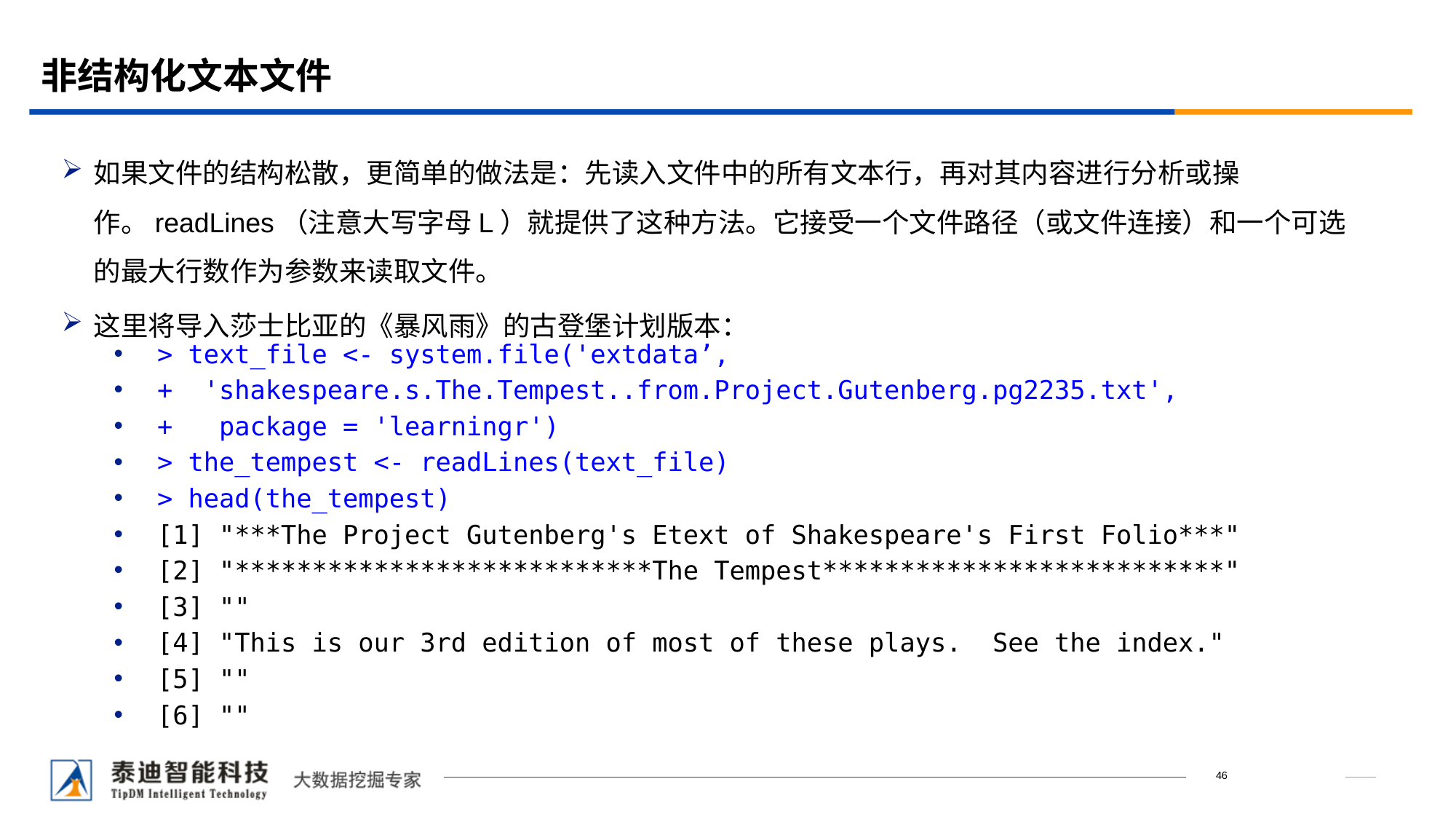

# 非结构化文本文件
如果文件的结构松散，更简单的做法是：先读入文件中的所有文本行，再对其内容进行分析或操作。readLines（注意大写字母L）就提供了这种方法。它接受一个文件路径（或文件连接）和一个可选的最大行数作为参数来读取文件。
这里将导入莎士比亚的《暴风雨》的古登堡计划版本：

> text_file <- system.file('extdata’,
+  'shakespeare.s.The.Tempest..from.Project.Gutenberg.pg2235.txt',
+   package = 'learningr')
> the_tempest <- readLines(text_file)
> head(the_tempest)
[1] "***The Project Gutenberg's Etext of Shakespeare's First Folio***"
[2] "***************************The Tempest**************************"
[3] ""
[4] "This is our 3rd edition of most of these plays.  See the index."
[5] ""
[6] ""